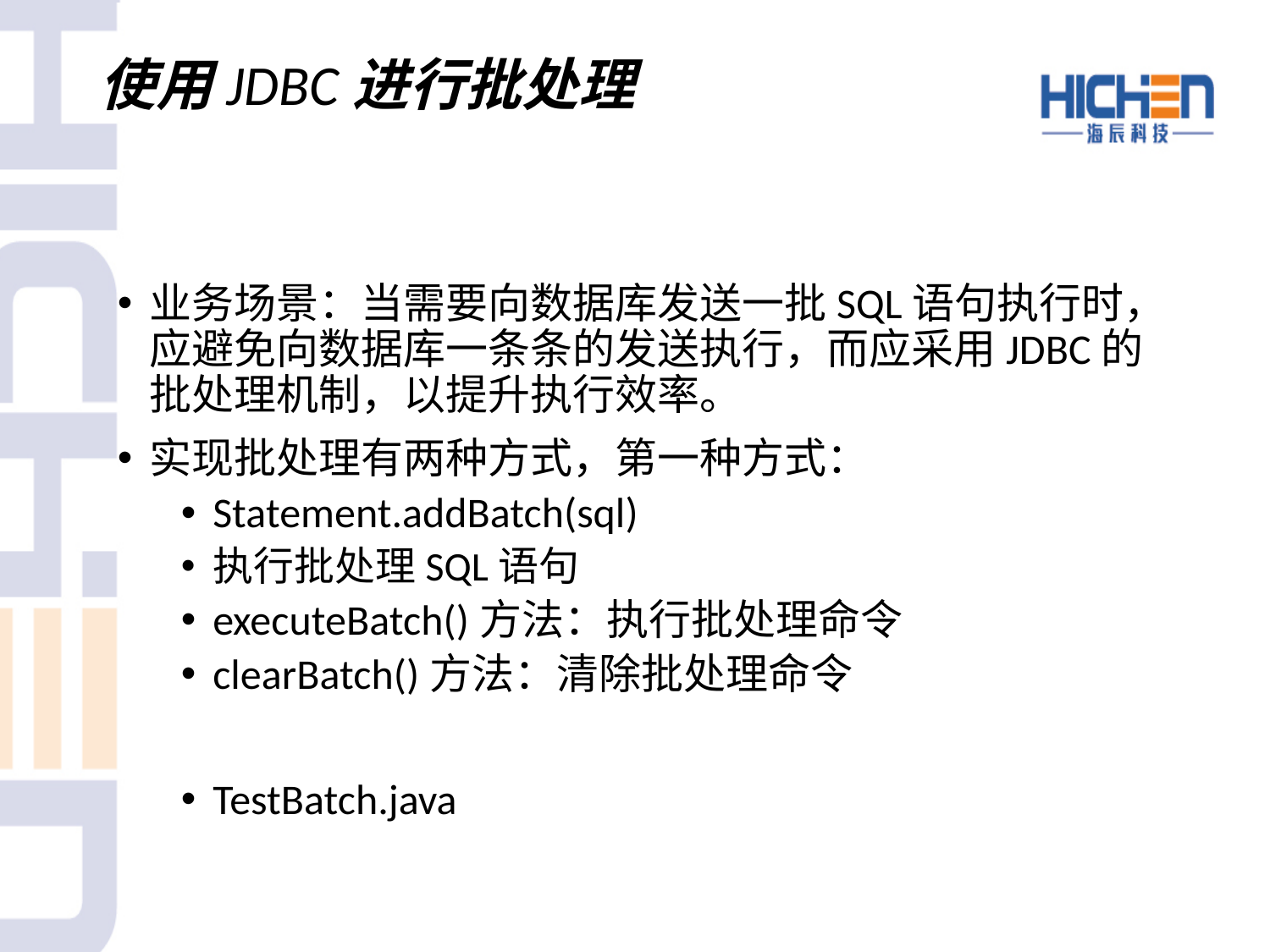

# 使用JDBC进行批处理
业务场景：当需要向数据库发送一批SQL语句执行时，应避免向数据库一条条的发送执行，而应采用JDBC的批处理机制，以提升执行效率。
实现批处理有两种方式，第一种方式：
Statement.addBatch(sql)
执行批处理SQL语句
executeBatch()方法：执行批处理命令
clearBatch()方法：清除批处理命令

TestBatch.java